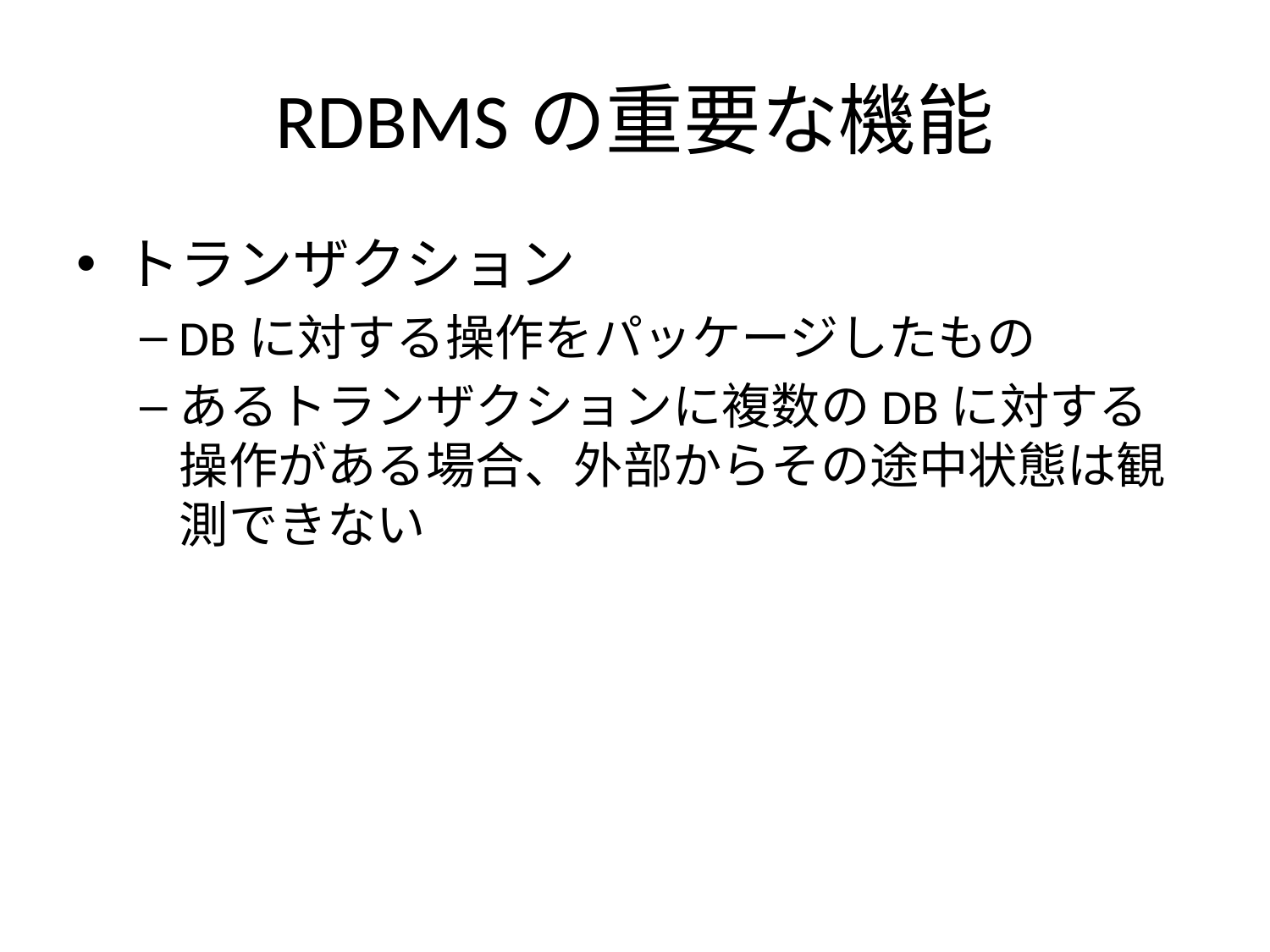

# RDBMSの重要な機能
トランザクション
DBに対する操作をパッケージしたもの
あるトランザクションに複数のDBに対する操作がある場合、外部からその途中状態は観測できない